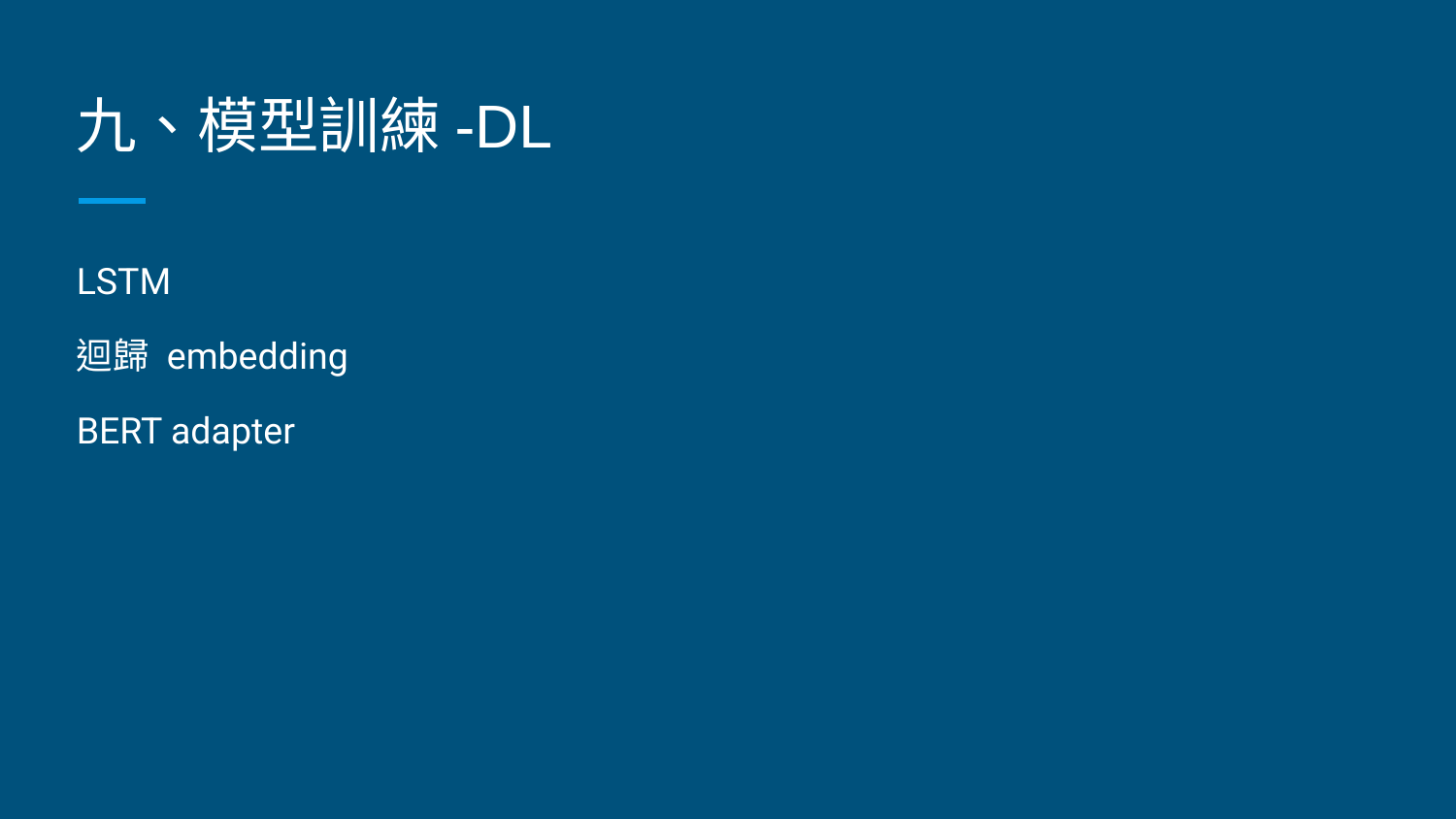

# 九、模型訓練-DL
LSTM
迴歸 embedding
BERT adapter